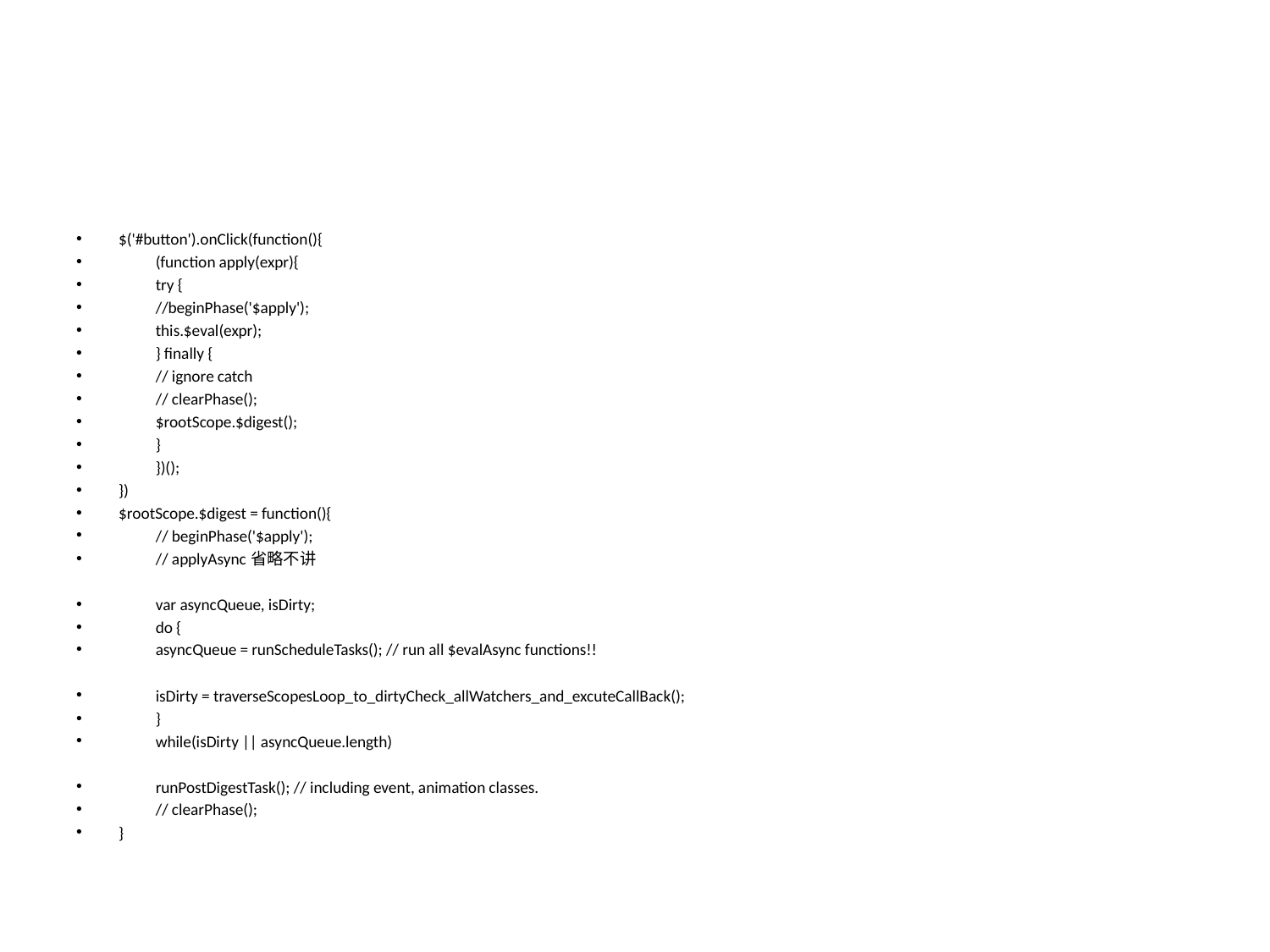

#
$('#button').onClick(function(){
	(function apply(expr){
		try {
			//beginPhase('$apply');
			this.$eval(expr);
		} finally {
			// ignore catch
			// clearPhase();
			$rootScope.$digest();
		}
	})();
})
$rootScope.$digest = function(){
 	// beginPhase('$apply');
 	// applyAsync 省略不讲

	var asyncQueue, isDirty;
	do {
		asyncQueue = runScheduleTasks(); // run all $evalAsync functions!!

		isDirty = traverseScopesLoop_to_dirtyCheck_allWatchers_and_excuteCallBack();
	}
	while(isDirty || asyncQueue.length)

	runPostDigestTask(); // including event, animation classes.
	// clearPhase();
}